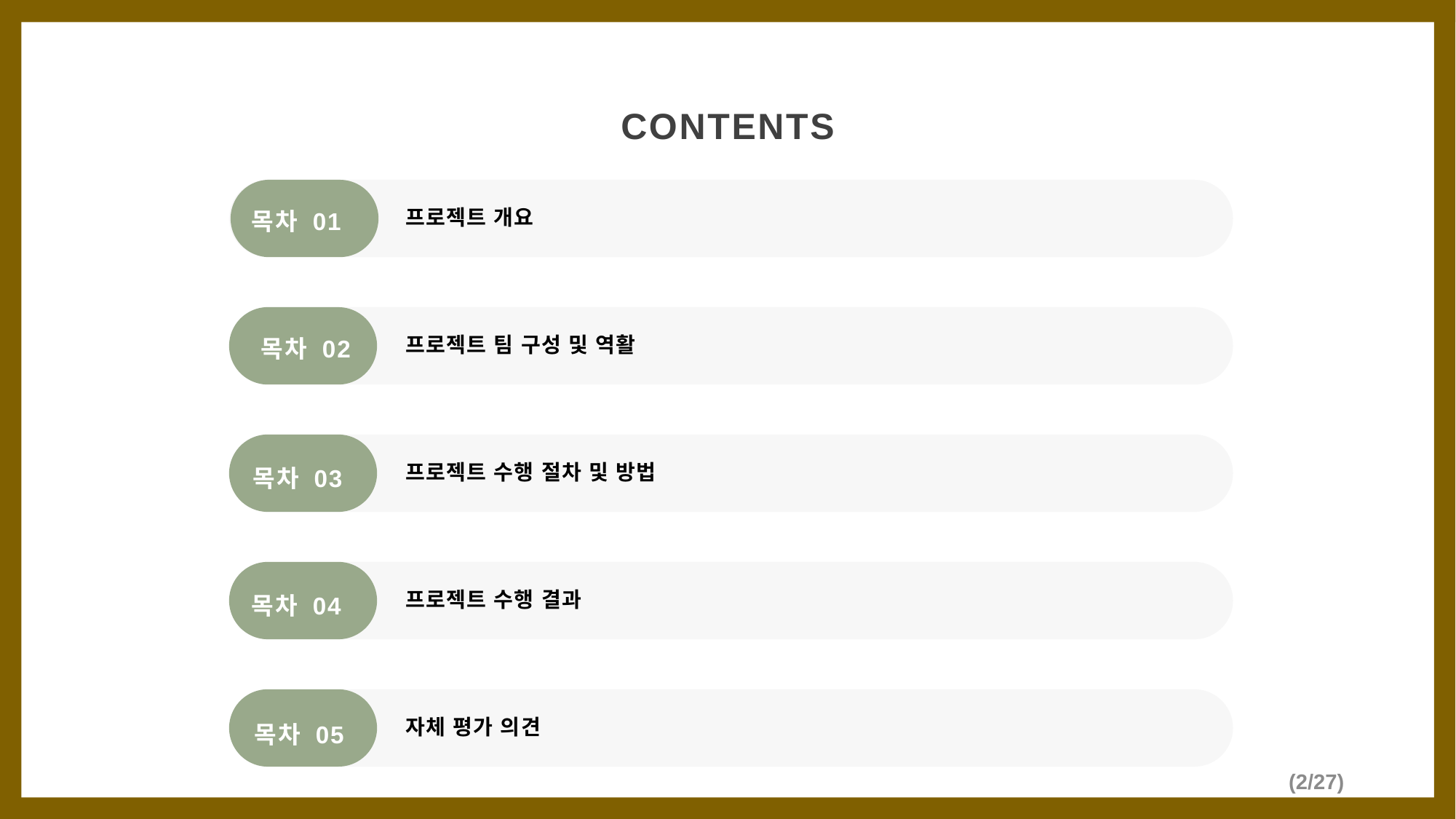

CONTENTS

목차 01
프로젝트 개요

목차 02
프로젝트 팀 구성 및 역활

목차 03
프로젝트 수행 절차 및 방법

목차 04
목차 0
프로젝트 수행 결과

목차 05
자체 평가 의견
(2/27)